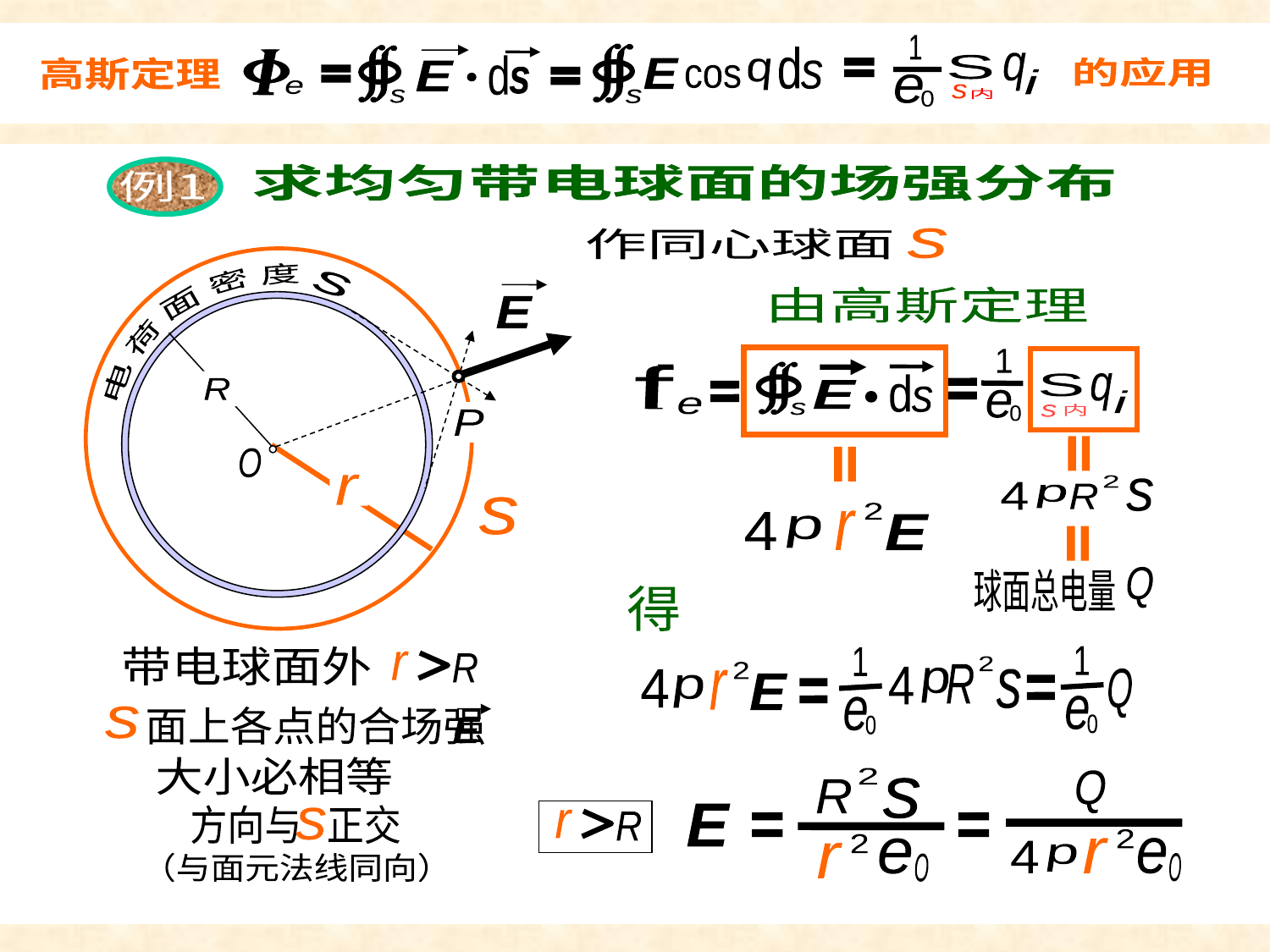

1
q
Σ
i

ε
0
s
内

s

s
d

e

d
s

E
θ
cos

s
E

高斯定理
的应用

例

例1
求均匀带电球面的场强分布
作同心球面
s
由高斯定理

1

φ

E

q
Σ
d
s

ε
0
i

e
s
内
s

2
σ
R
4
π
2
r
4
π
E

Q
球面总电量

r
s
度
密
σ
面
荷
电

R

O

E

P

得
1

ε
0
1

ε
0
2
2
R
4
π
Q
σ
4
r
E
π

带电球面外
r

R
s
面上各点的合场强

E
   大小必相等
方向与   正交
s
（与面元法线同向）
2
R
Q
σ
E

2
r
2
r
ε
O
ε
O
4
π

r

R